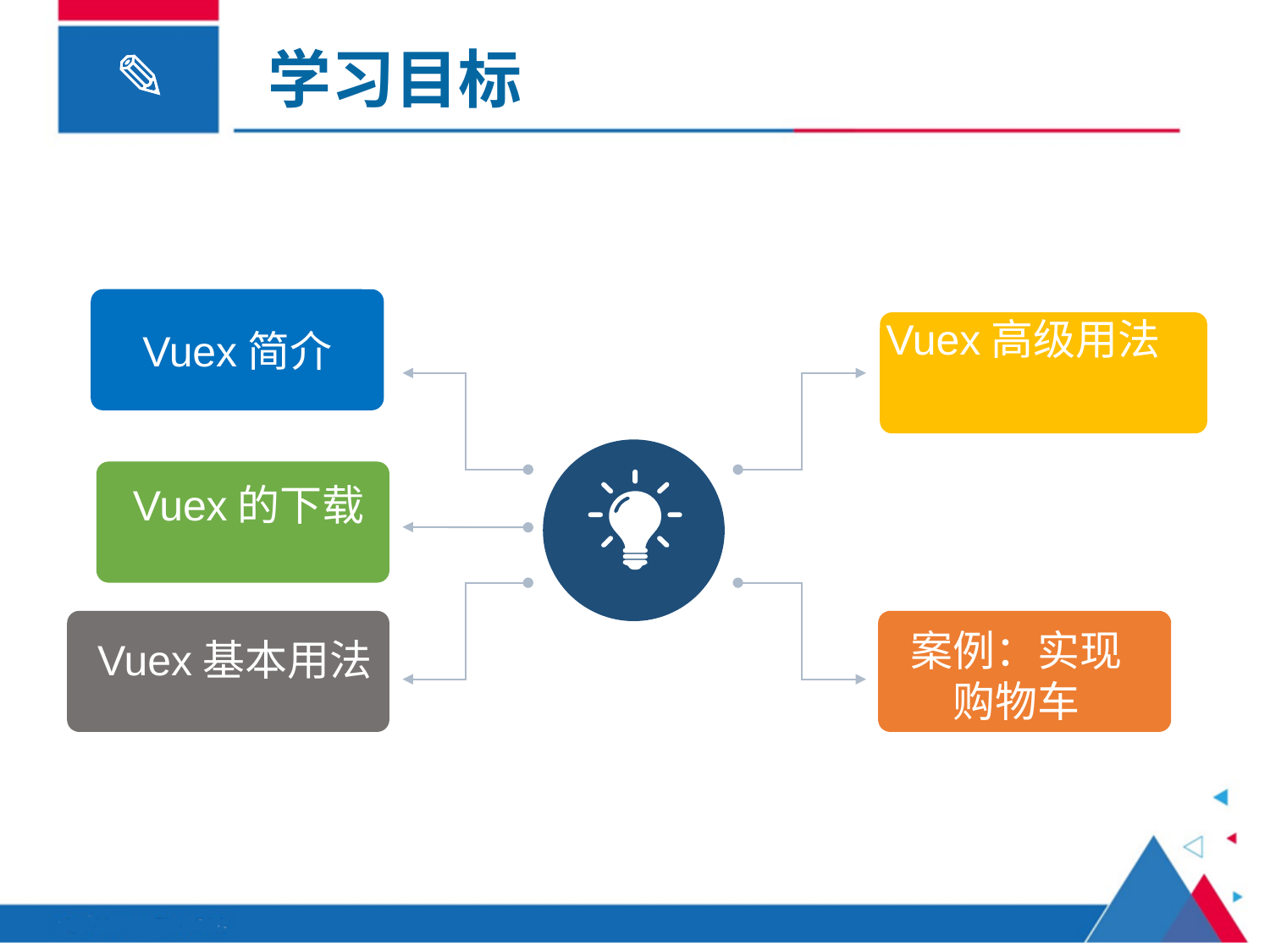

# 学习目标
Vuex简介
Vuex高级用法

组件简介

Vuex的下载

Vuex基本用法

案例：实现购物车